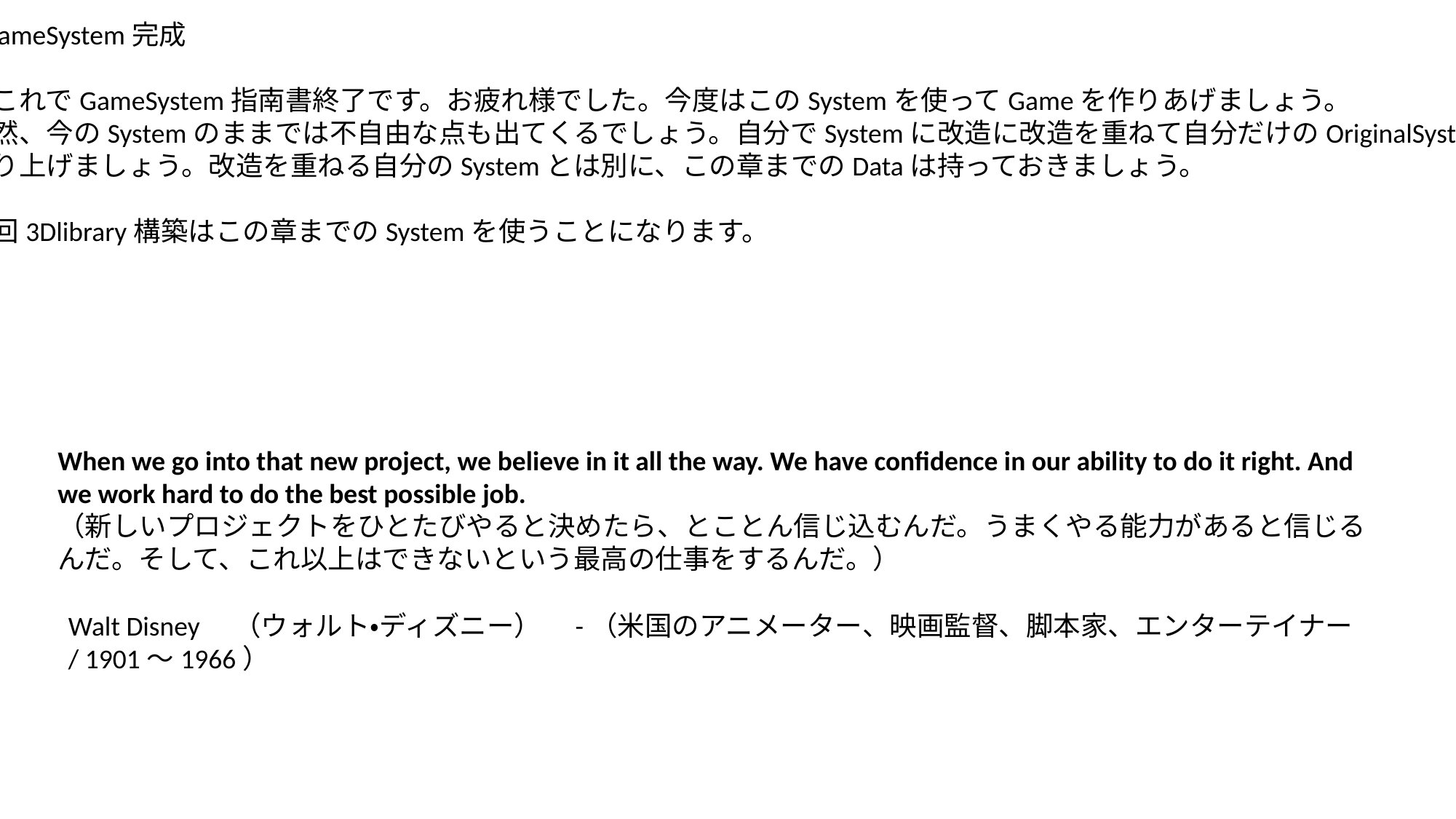

・GameSystem完成

　これでGameSystem指南書終了です。お疲れ様でした。今度はこのSystemを使ってGameを作りあげましょう。
当然、今のSystemのままでは不自由な点も出てくるでしょう。自分でSystemに改造に改造を重ねて自分だけのOriginalSystemを
作り上げましょう。改造を重ねる自分のSystemとは別に、この章までのDataは持っておきましょう。

次回3Dlibrary構築はこの章までのSystemを使うことになります。
When we go into that new project, we believe in it all the way. We have confidence in our ability to do it right. And we work hard to do the best possible job.
（新しいプロジェクトをひとたびやると決めたら、とことん信じ込むんだ。うまくやる能力があると信じるんだ。そして、これ以上はできないという最高の仕事をするんだ。）
Walt Disney　（ウォルト・ディズニー）　-（米国のアニメーター、映画監督、脚本家、エンターテイナー / 1901～1966）